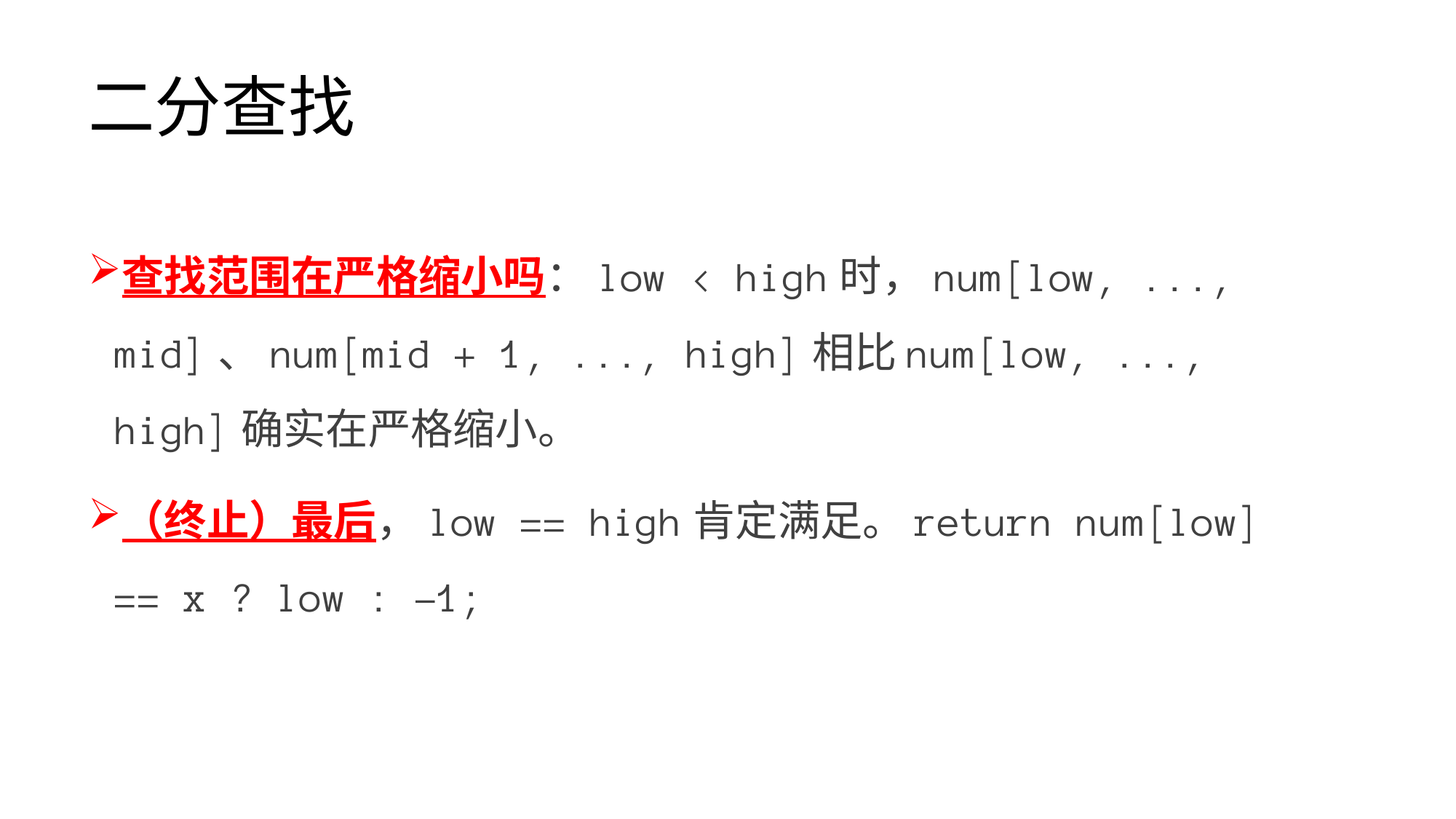

# 二分查找

查找范围在严格缩小吗：low < high时，num[low, ..., mid]、num[mid + 1, ..., high]相比num[low, ..., high]确实在严格缩小。
（终止）最后，low == high肯定满足。return num[low] == x ? low : -1;